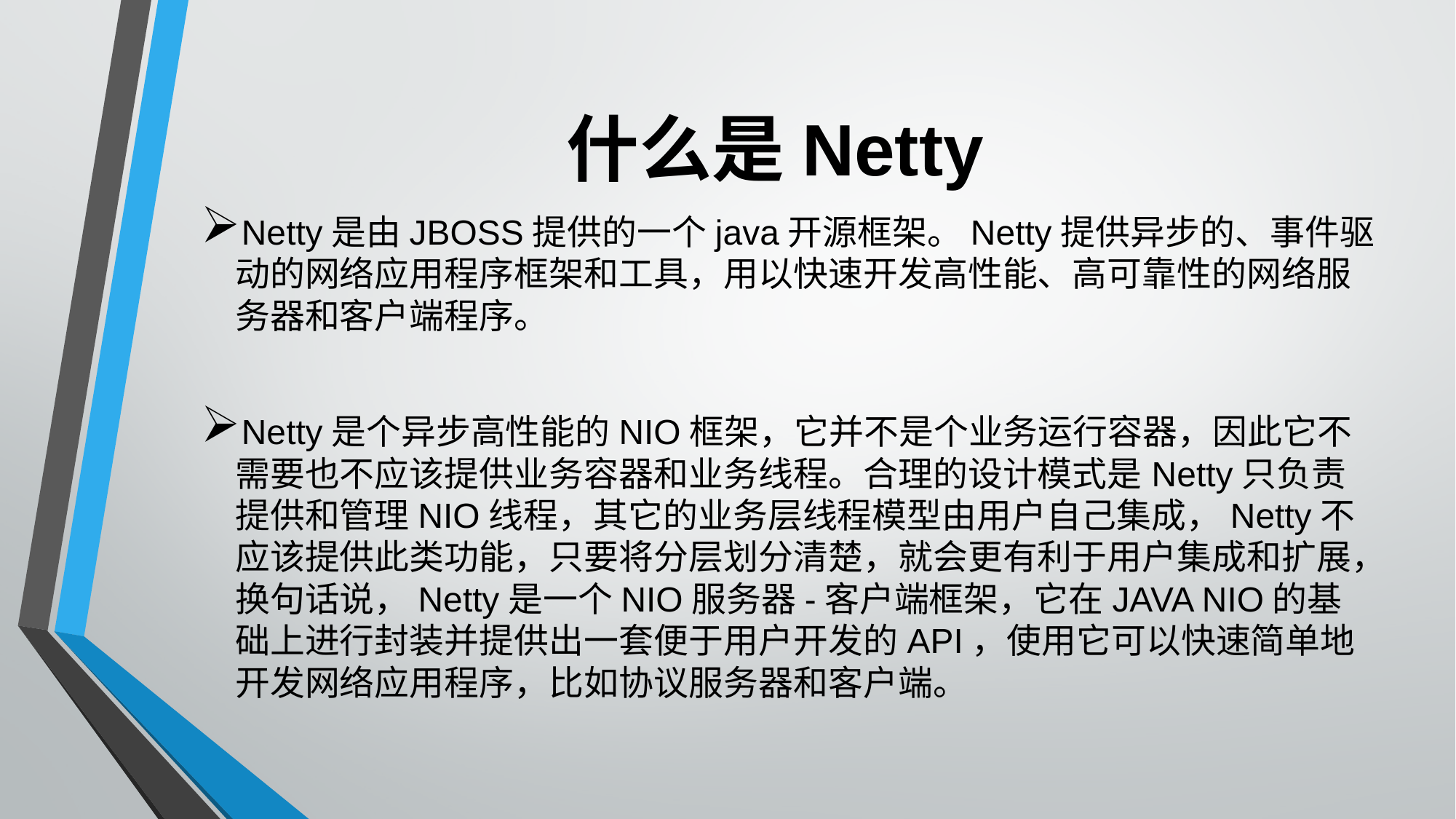

# 什么是Netty
Netty是由JBOSS提供的一个java开源框架。Netty提供异步的、事件驱动的网络应用程序框架和工具，用以快速开发高性能、高可靠性的网络服务器和客户端程序。

Netty是个异步高性能的NIO框架，它并不是个业务运行容器，因此它不需要也不应该提供业务容器和业务线程。合理的设计模式是Netty只负责提供和管理NIO线程，其它的业务层线程模型由用户自己集成，Netty不应该提供此类功能，只要将分层划分清楚，就会更有利于用户集成和扩展，换句话说，Netty是一个NIO服务器-客户端框架，它在JAVA NIO的基础上进行封装并提供出一套便于用户开发的API，使用它可以快速简单地开发网络应用程序，比如协议服务器和客户端。